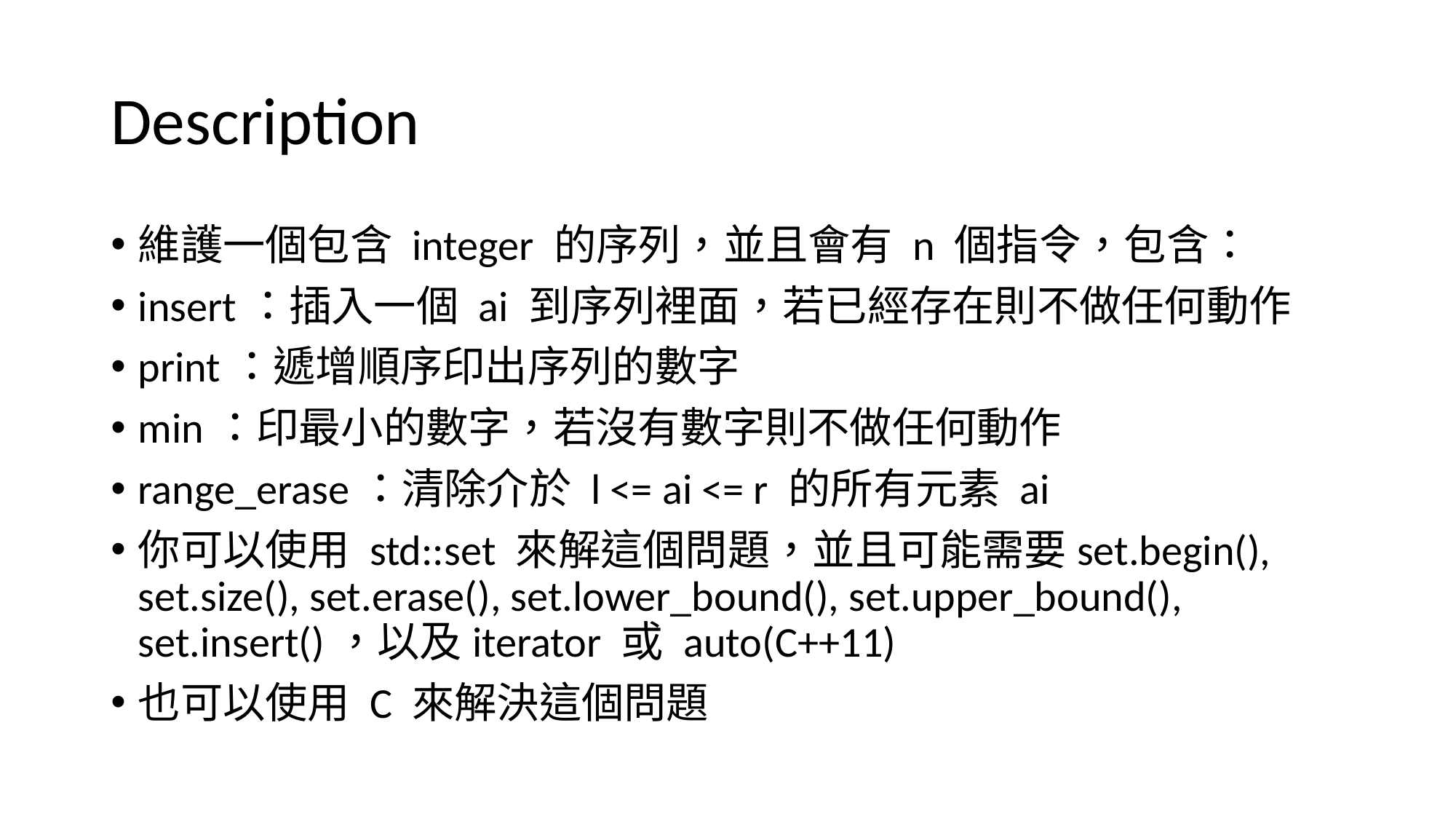

# Description
維護一個包含 integer 的序列，並且會有 n 個指令，包含：
insert：插入一個 ai 到序列裡面，若已經存在則不做任何動作
print：遞增順序印出序列的數字
min：印最小的數字，若沒有數字則不做任何動作
range_erase：清除介於 l <= ai <= r 的所有元素 ai
你可以使用 std::set 來解這個問題，並且可能需要set.begin(), set.size(), set.erase(), set.lower_bound(), set.upper_bound(), set.insert()，以及iterator 或 auto(C++11)
也可以使用 C 來解決這個問題